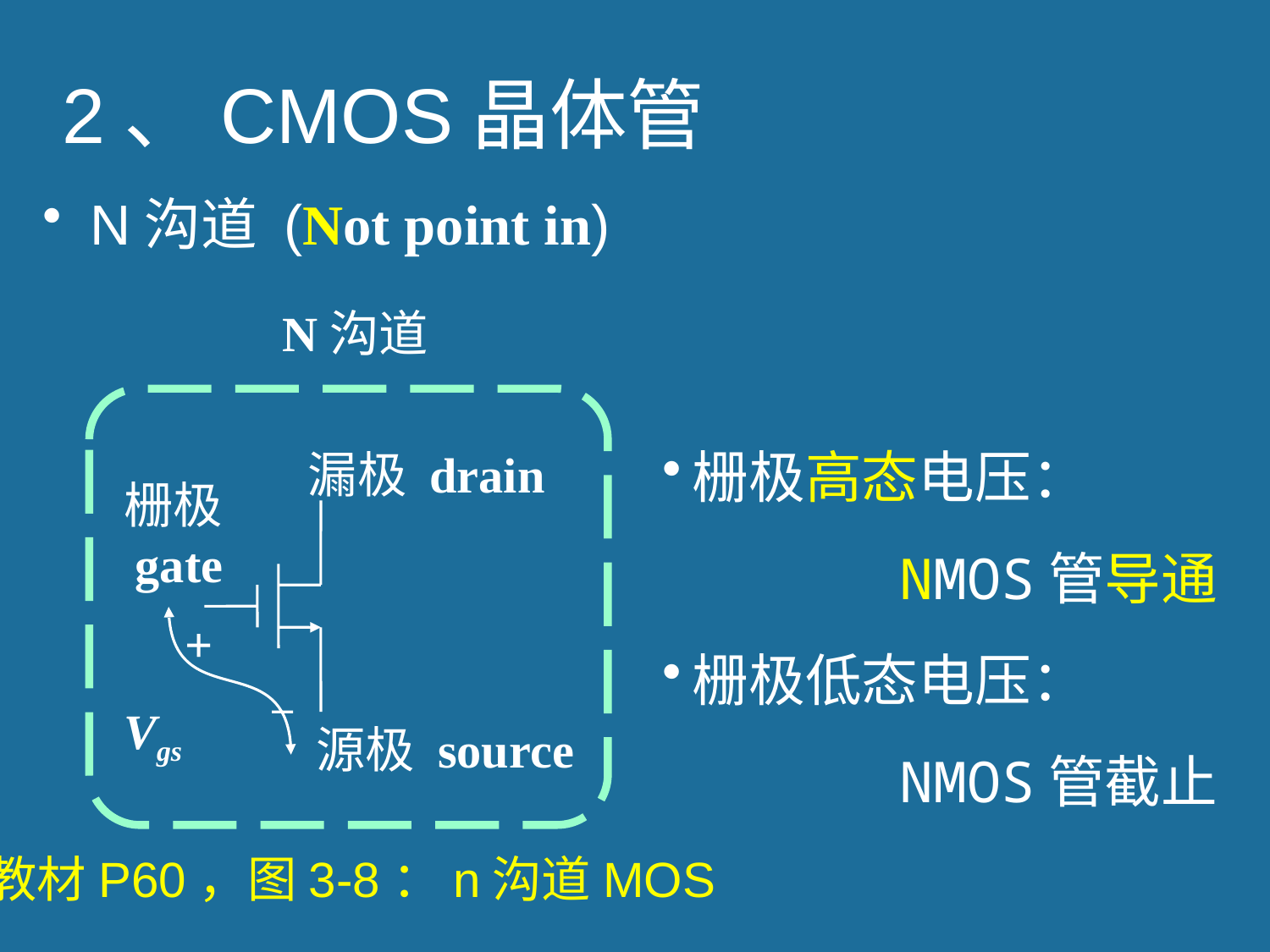

# 2、CMOS晶体管
N沟道 (Not point in)
N沟道
漏极 drain
栅极
gate

+
Vgs

源极 source

栅极高态电压：
       NMOS管导通
栅极低态电压：
       NMOS管截止
教材P60，图3-8：n沟道MOS
8